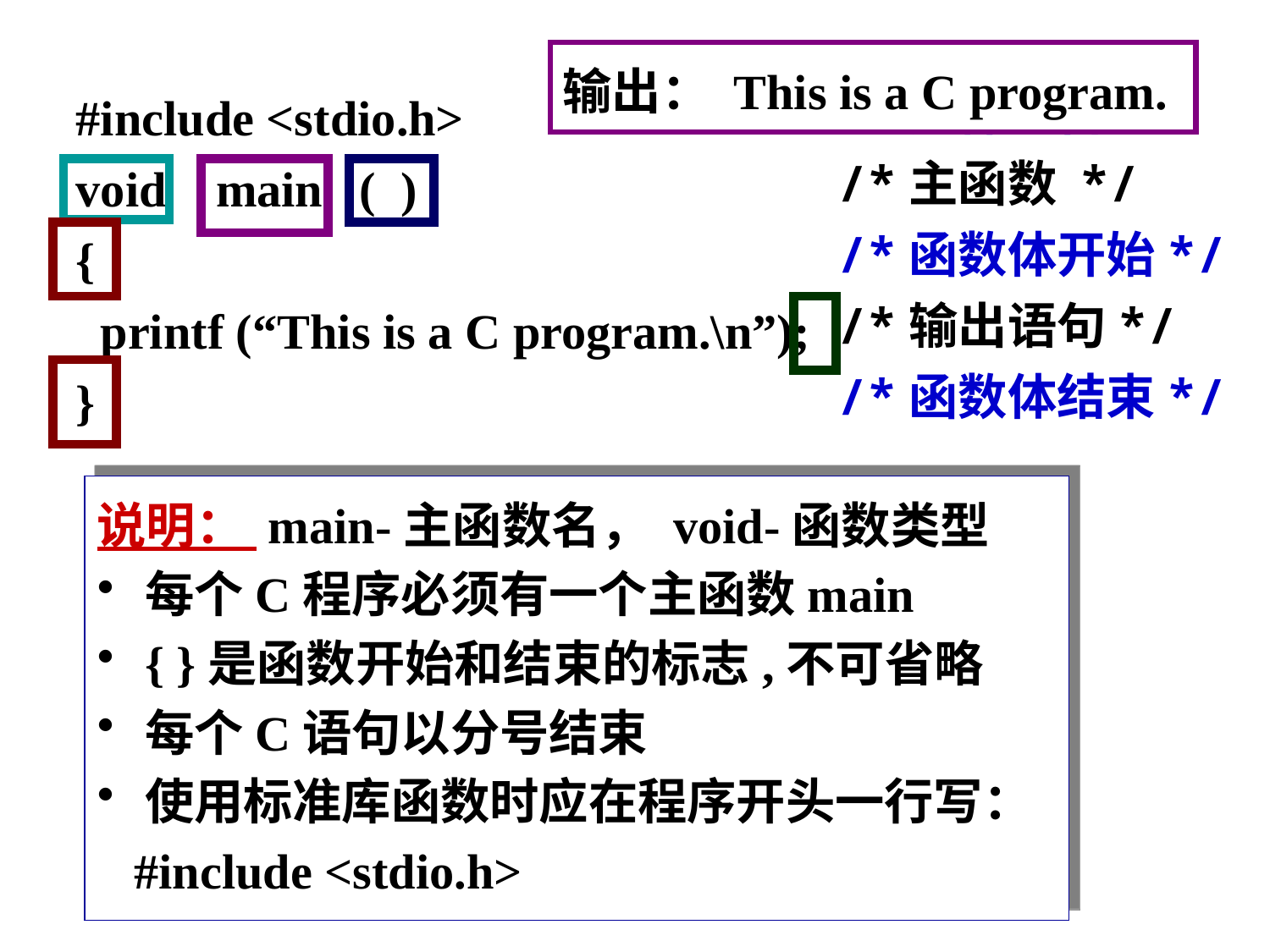

输出： This is a C program.
/*文件包含*/
/*主函数 */
/*函数体开始*/
/*输出语句*/
/*函数体结束*/
#include <stdio.h>
void    main   (  )
{
  printf (“This is a C program.\n”);
}

说明： main-主函数名， void-函数类型
每个C程序必须有一个主函数main
{ }是函数开始和结束的标志,不可省略
每个C语句以分号结束
使用标准库函数时应在程序开头一行写：
   #include <stdio.h>